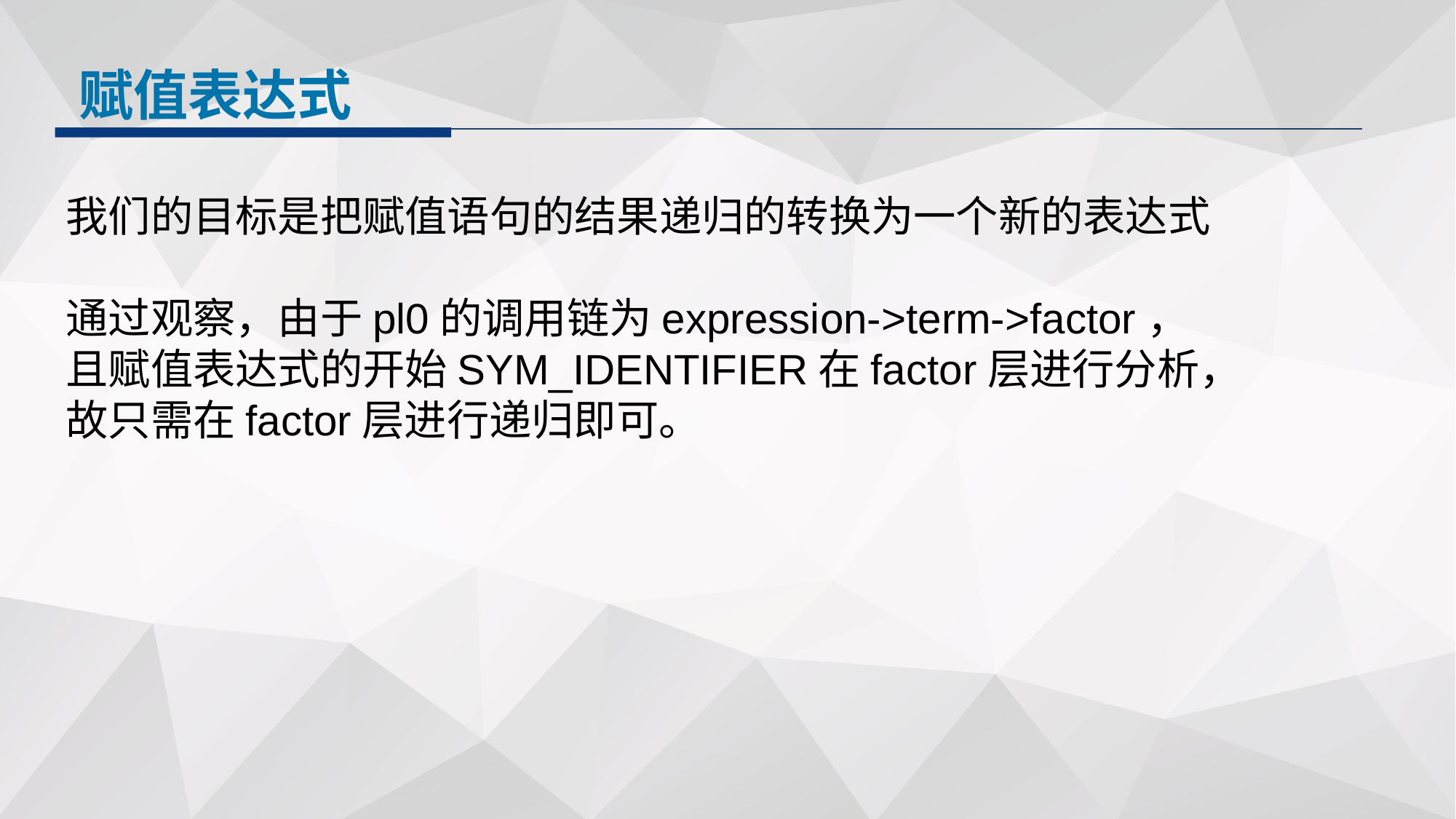

赋值表达式

我们的目标是把赋值语句的结果递归的转换为一个新的表达式

通过观察，由于pl0的调用链为expression->term->factor，
且赋值表达式的开始SYM_IDENTIFIER在factor层进行分析，
故只需在factor层进行递归即可。